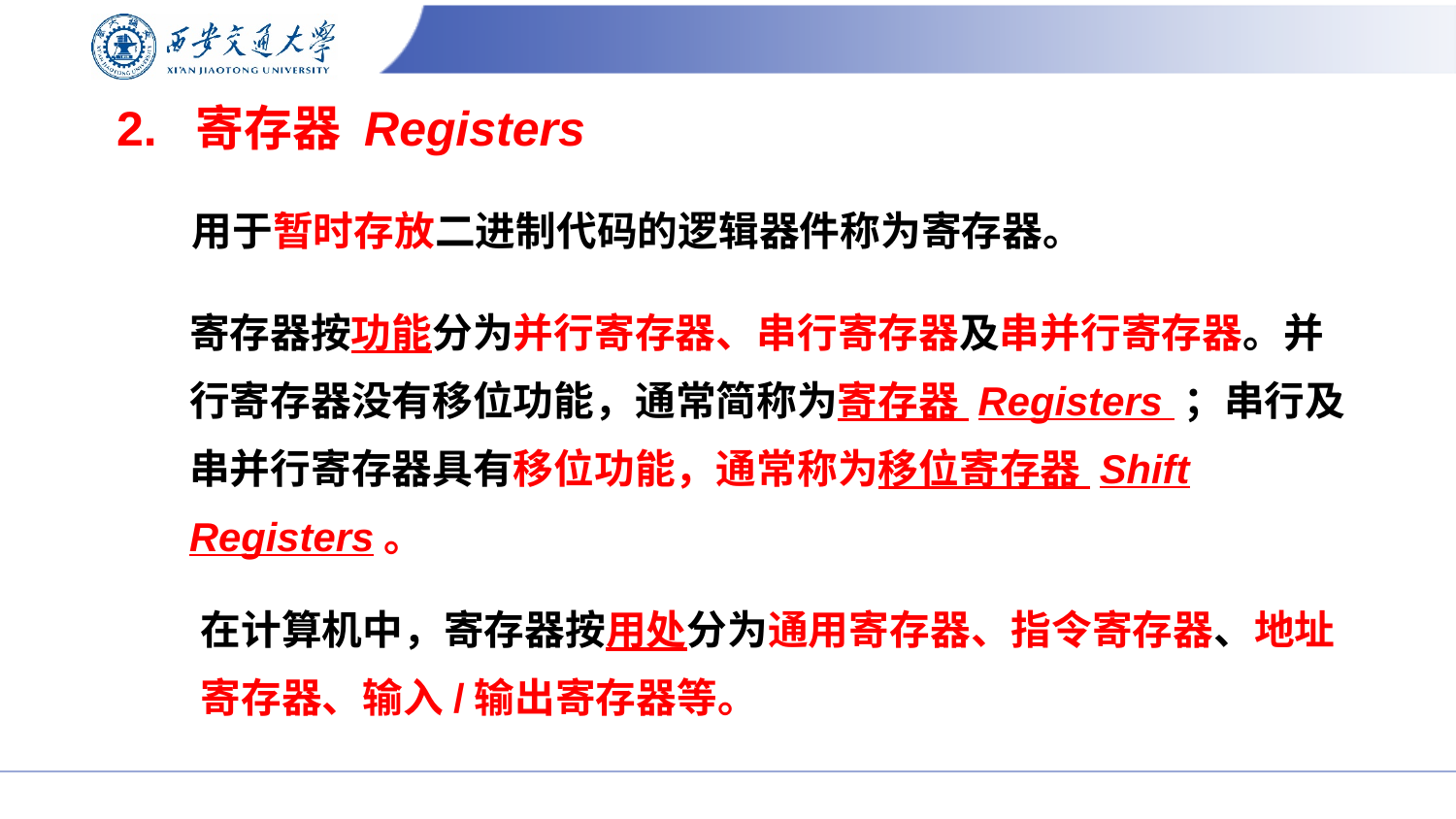

# 2.  寄存器 Registers
用于暂时存放二进制代码的逻辑器件称为寄存器。
寄存器按功能分为并行寄存器、串行寄存器及串并行寄存器。并行寄存器没有移位功能，通常简称为寄存器 Registers ；串行及串并行寄存器具有移位功能，通常称为移位寄存器 Shift Registers。
在计算机中，寄存器按用处分为通用寄存器、指令寄存器、地址寄存器、输入/输出寄存器等。